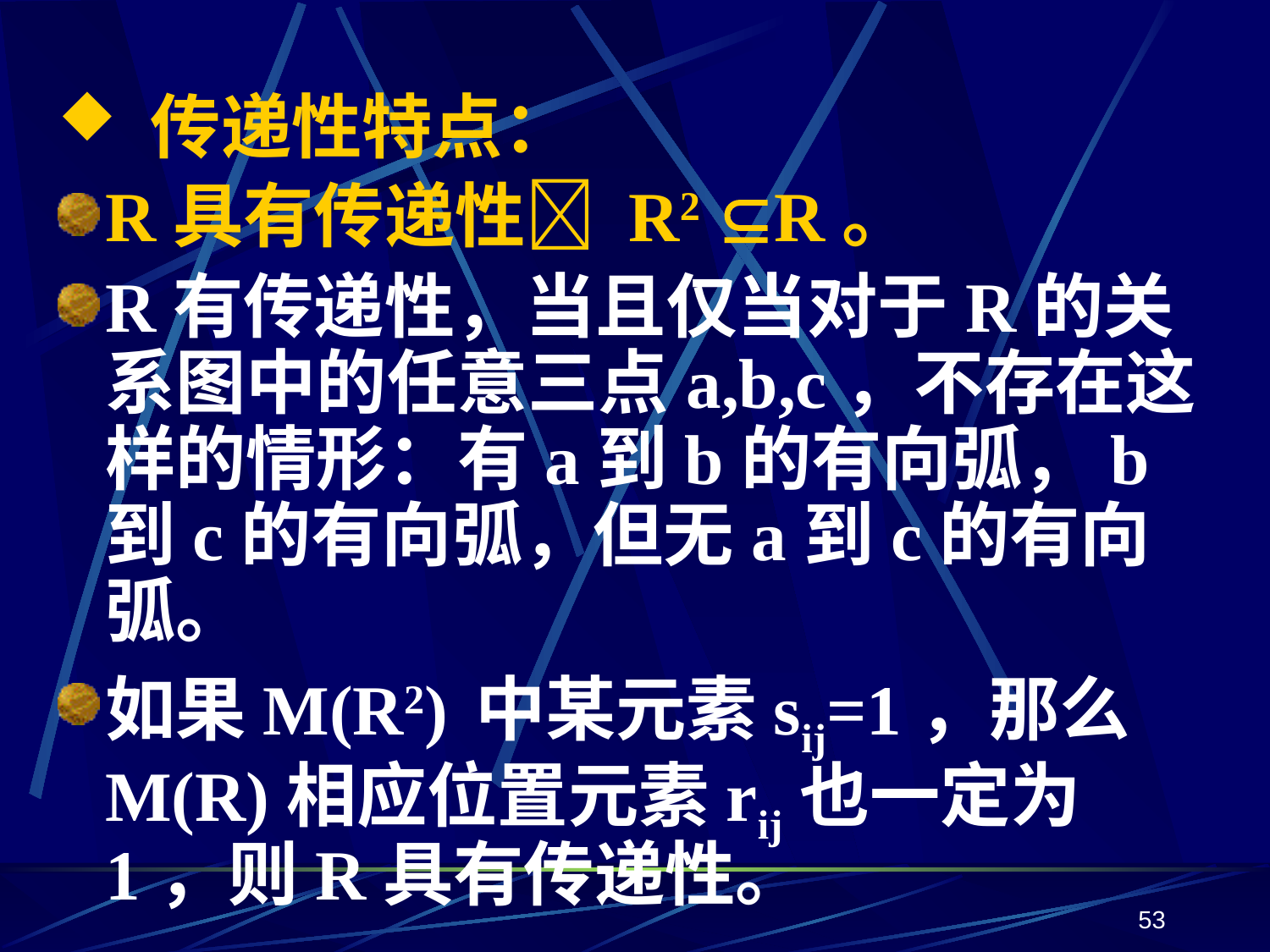

传递性特点：
R具有传递性⇔ R2 ⊆R。
R有传递性，当且仅当对于R的关系图中的任意三点a,b,c，不存在这样的情形：有a到b的有向弧，b到c的有向弧，但无a到c的有向弧。
如果M(R2) 中某元素sij=1，那么M(R)相应位置元素rij也一定为1，则R具有传递性。
53